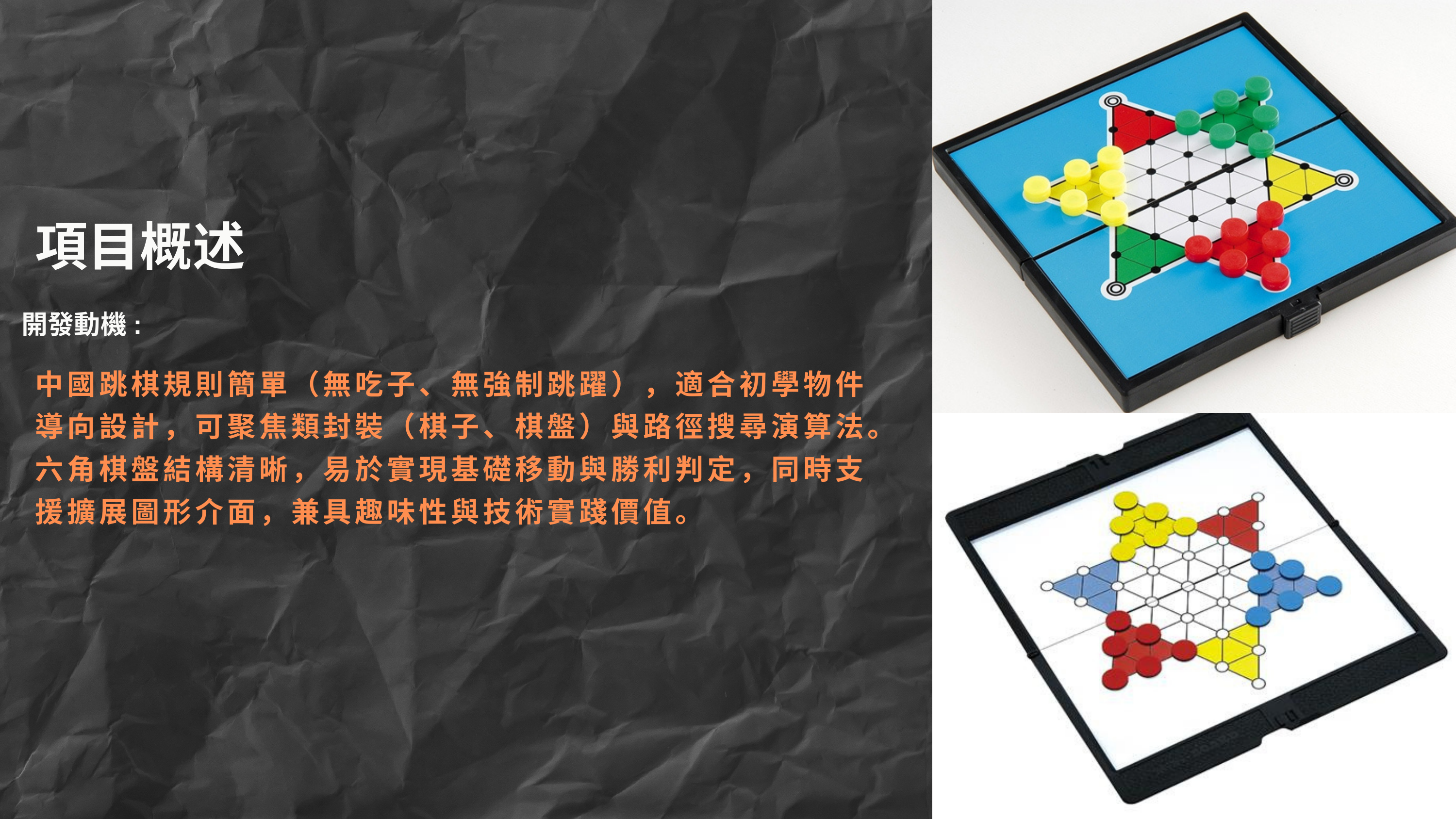

項目概述
中國跳棋規則簡單（無吃子、無強制跳躍），適合初學物件導向設計，可聚焦類封裝（棋子、棋盤）與路徑搜尋演算法。
六角棋盤結構清晰，易於實現基礎移動與勝利判定，同時支援擴展圖形介面，兼具趣味性與技術實踐價值。

開發動機: